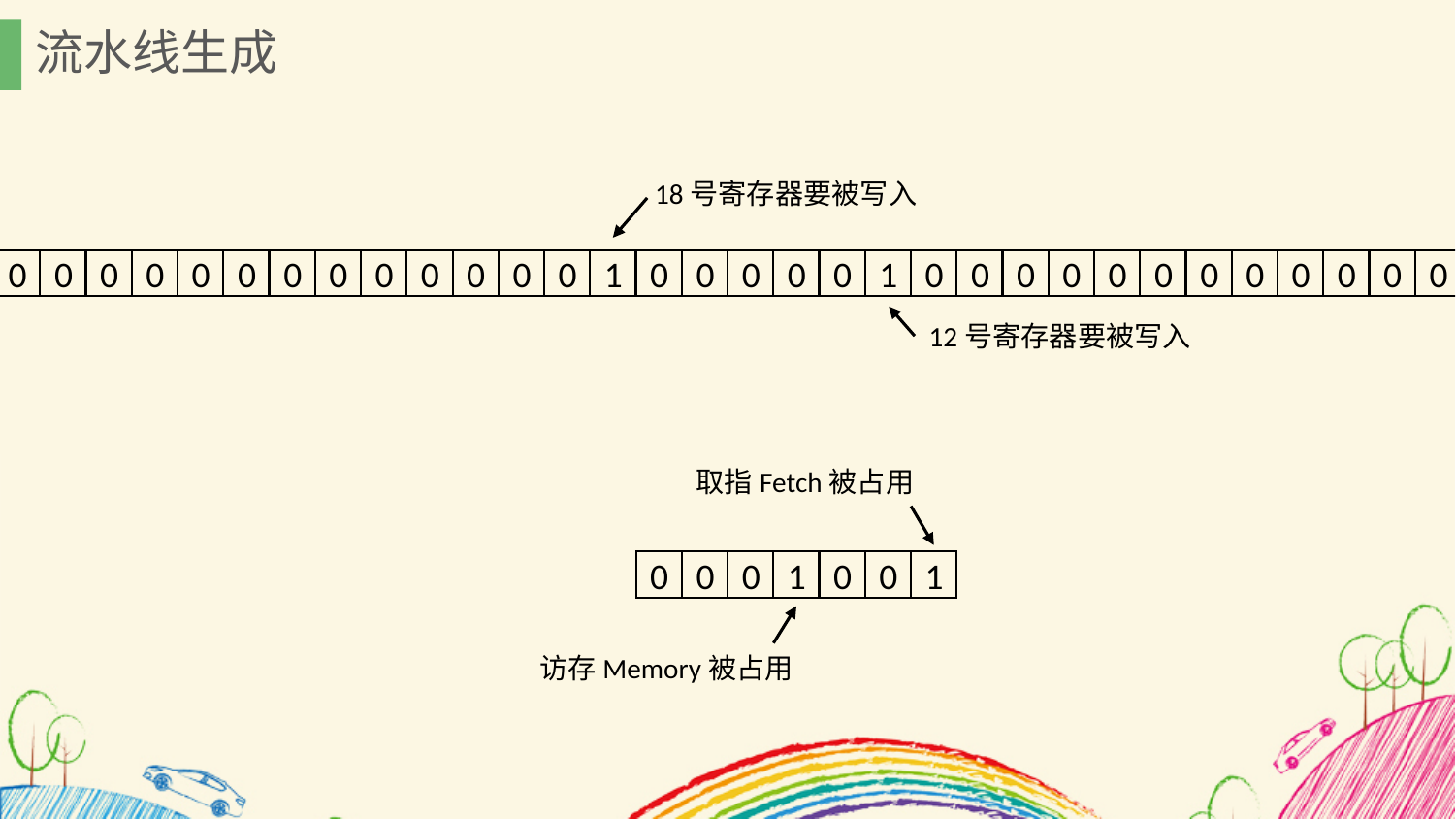

流水线生成
18号寄存器要被写入
0
0
0
0
0
0
0
0
0
0
0
0
0
1
0
0
0
0
0
1
0
0
0
0
0
0
0
0
0
0
0
0
12号寄存器要被写入
取指Fetch被占用
0
0
0
1
0
0
1
访存Memory被占用